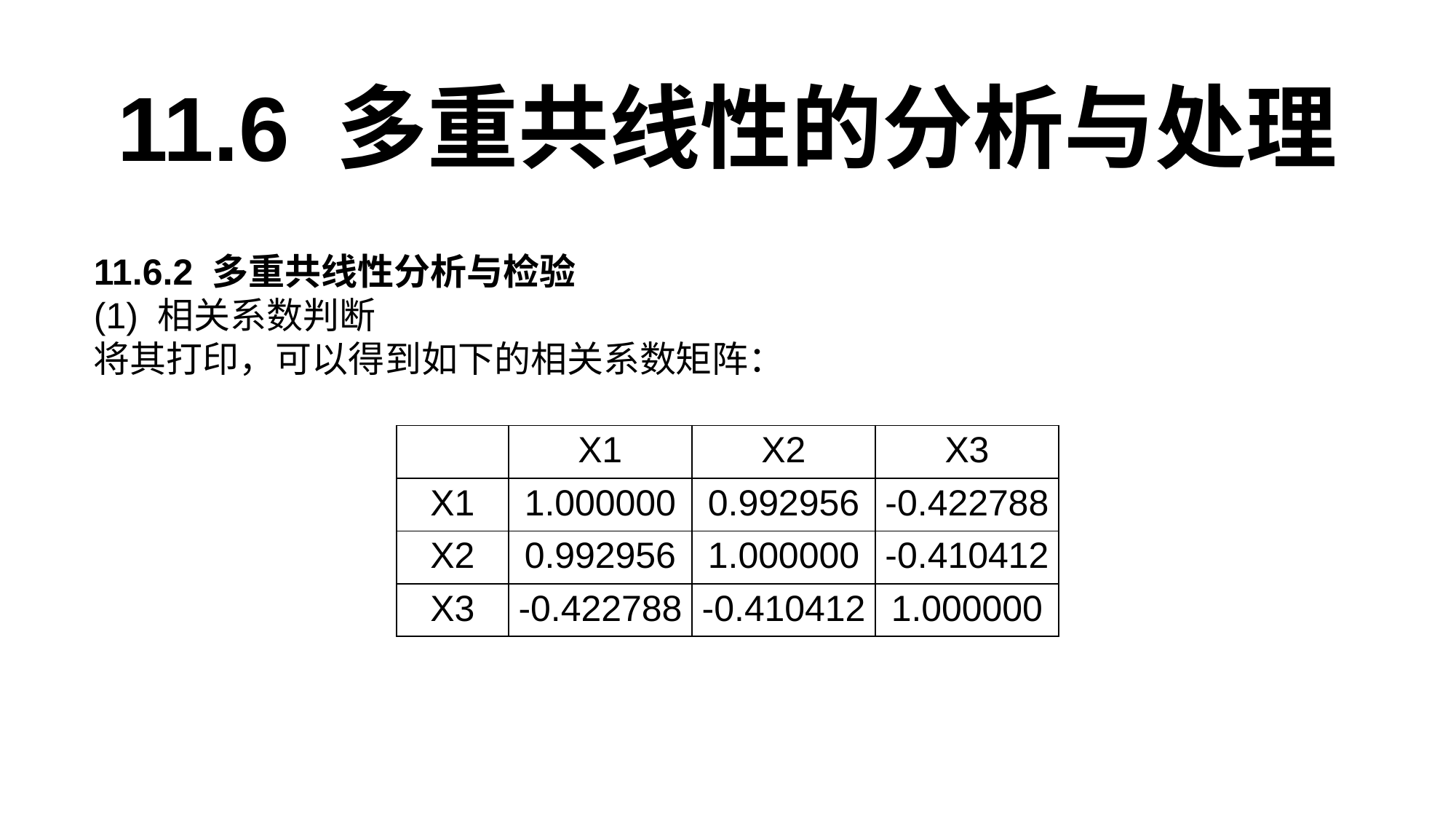

11.6 多重共线性的分析与处理
11.6.2 多重共线性分析与检验
(1) 相关系数判断
将其打印，可以得到如下的相关系数矩阵：
|  | X1 | X2 | X3 |
| --- | --- | --- | --- |
| X1 | 1.000000 | 0.992956 | -0.422788 |
| X2 | 0.992956 | 1.000000 | -0.410412 |
| X3 | -0.422788 | -0.410412 | 1.000000 |